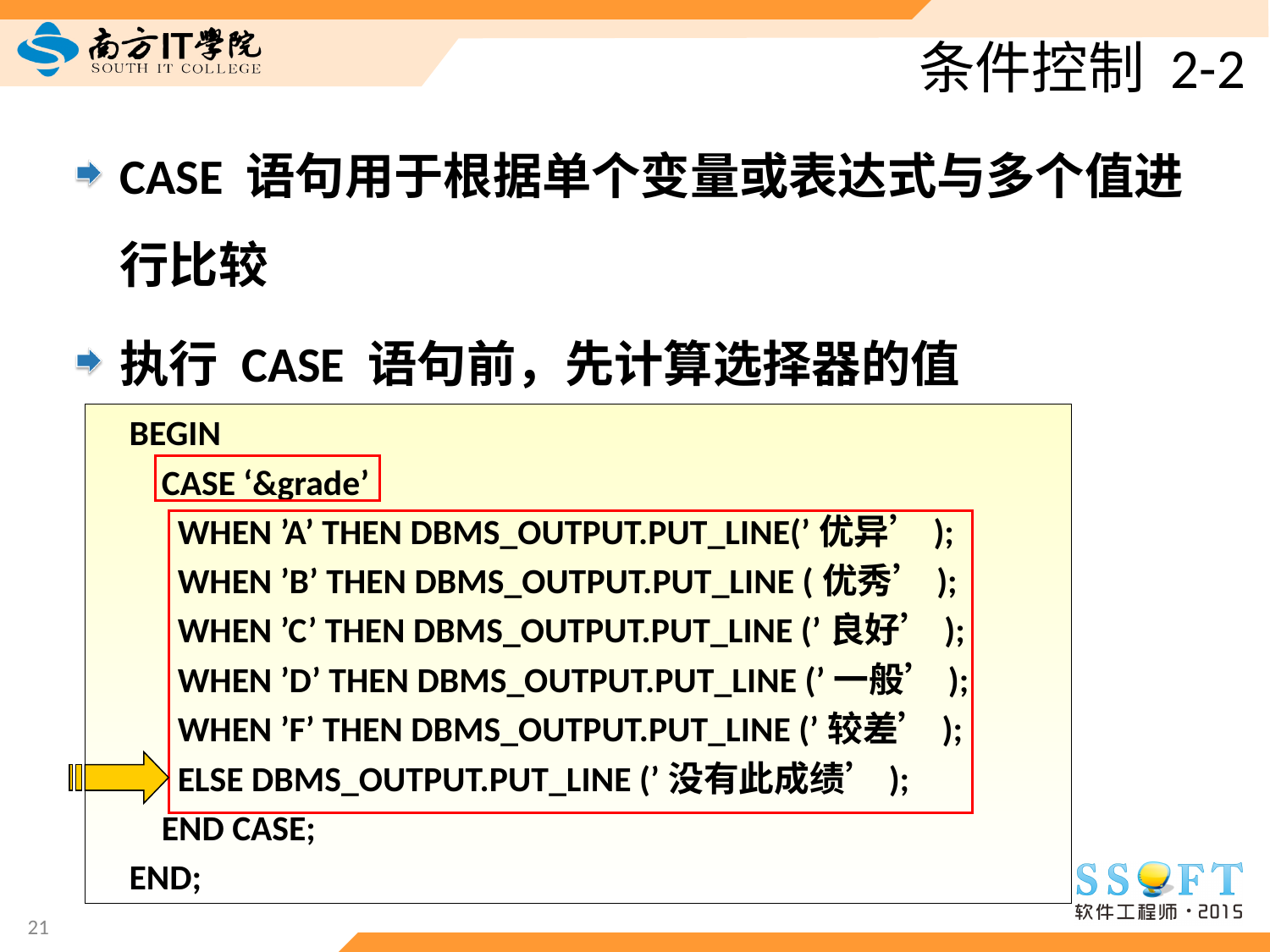

# 条件控制 2-2
CASE 语句用于根据单个变量或表达式与多个值进行比较
执行 CASE 语句前，先计算选择器的值
BEGIN
    CASE ‘&grade’
      WHEN ’A’ THEN DBMS_OUTPUT.PUT_LINE(’优异’);
      WHEN ’B’ THEN DBMS_OUTPUT.PUT_LINE (优秀’);
      WHEN ’C’ THEN DBMS_OUTPUT.PUT_LINE (’良好’);
      WHEN ’D’ THEN DBMS_OUTPUT.PUT_LINE (’一般’);
      WHEN ’F’ THEN DBMS_OUTPUT.PUT_LINE (’较差’);
      ELSE DBMS_OUTPUT.PUT_LINE (’没有此成绩’);
    END CASE;
END;

21